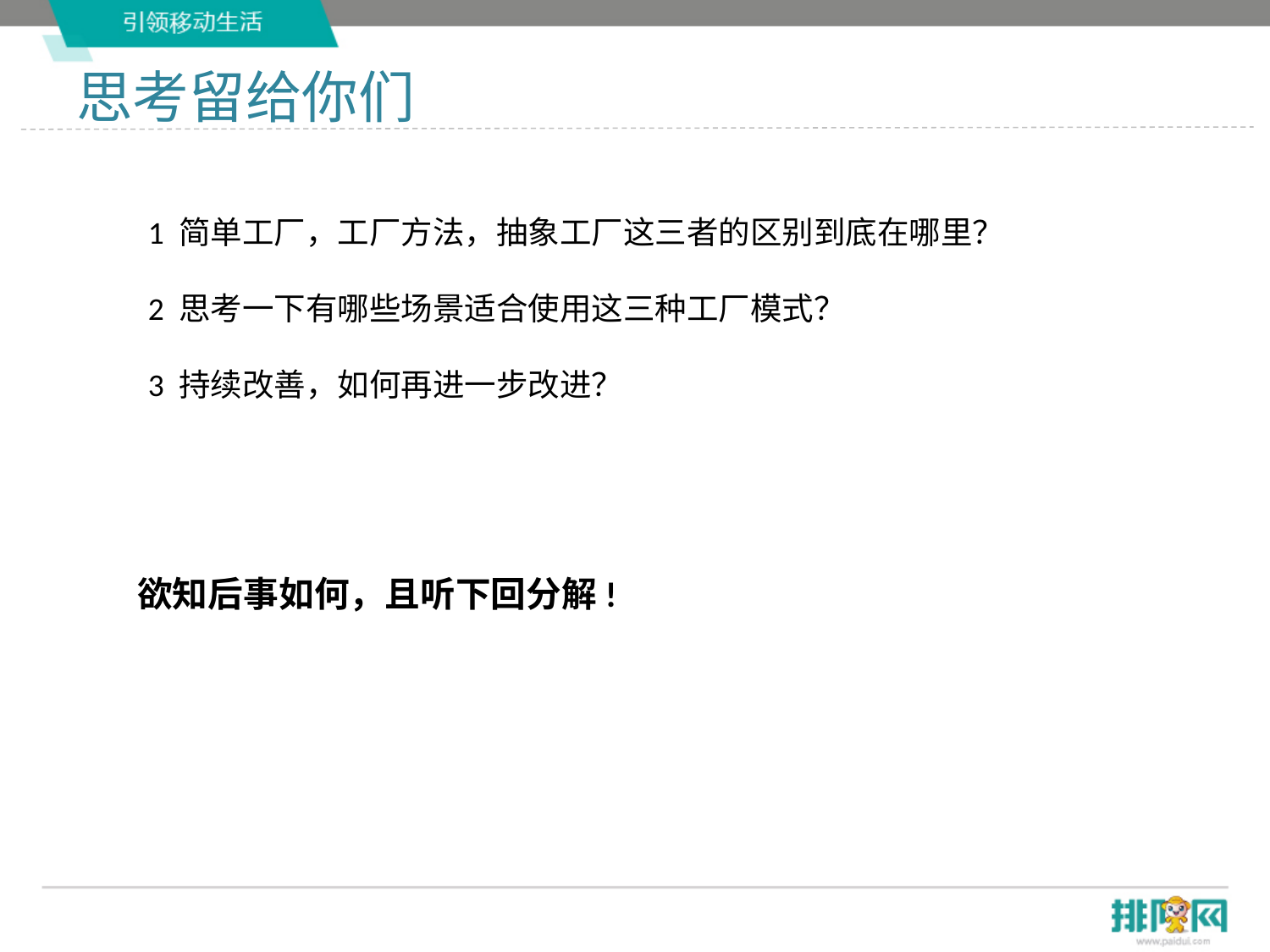

# 思考留给你们

1 简单工厂，工厂方法，抽象工厂这三者的区别到底在哪里？

2 思考一下有哪些场景适合使用这三种工厂模式？

3 持续改善，如何再进一步改进？
欲知后事如何，且听下回分解!